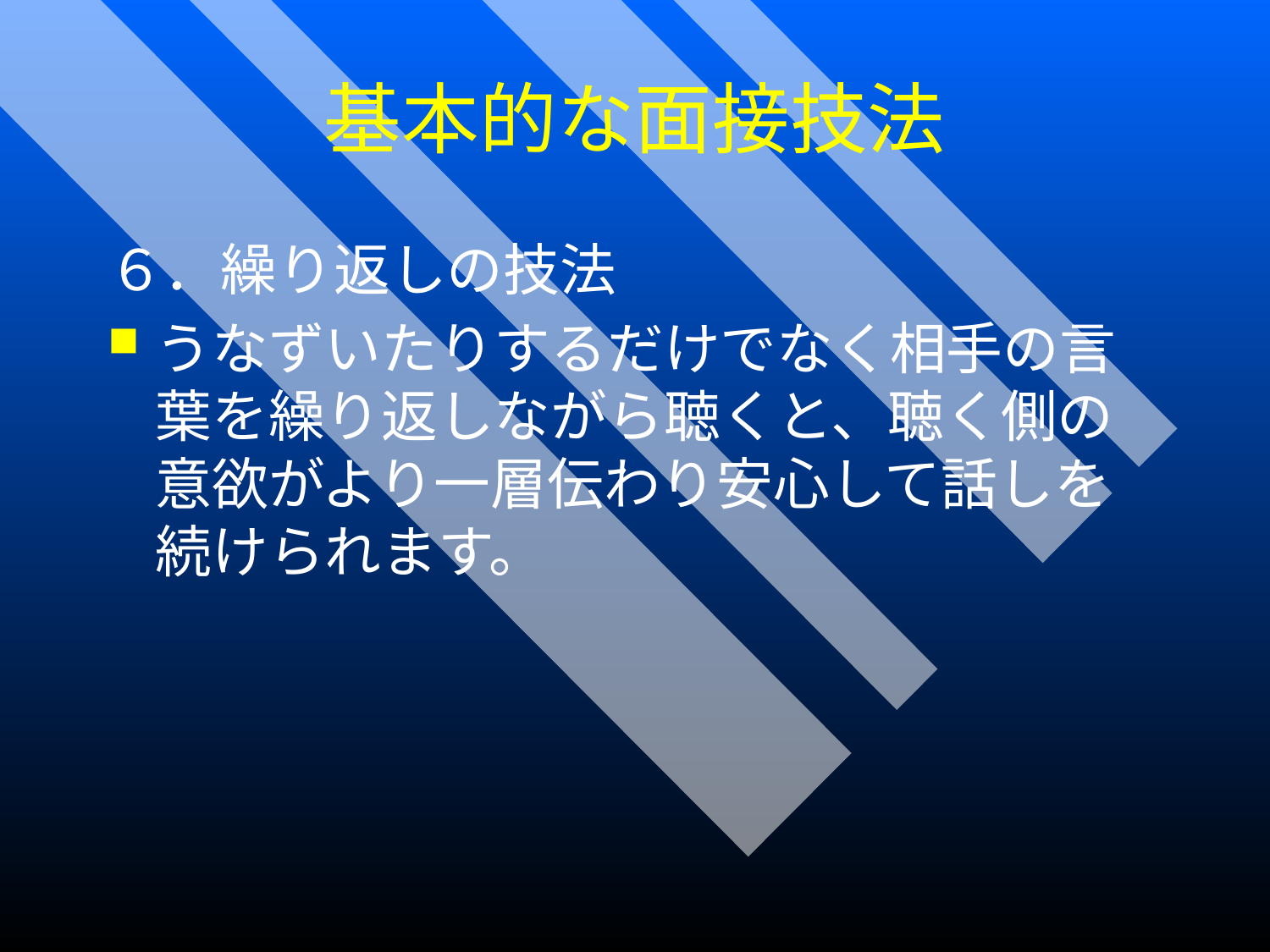

基本的な面接技法
６．繰り返しの技法
うなずいたりするだけでなく相手の言葉を繰り返しながら聴くと、聴く側の意欲がより一層伝わり安心して話しを続けられます。